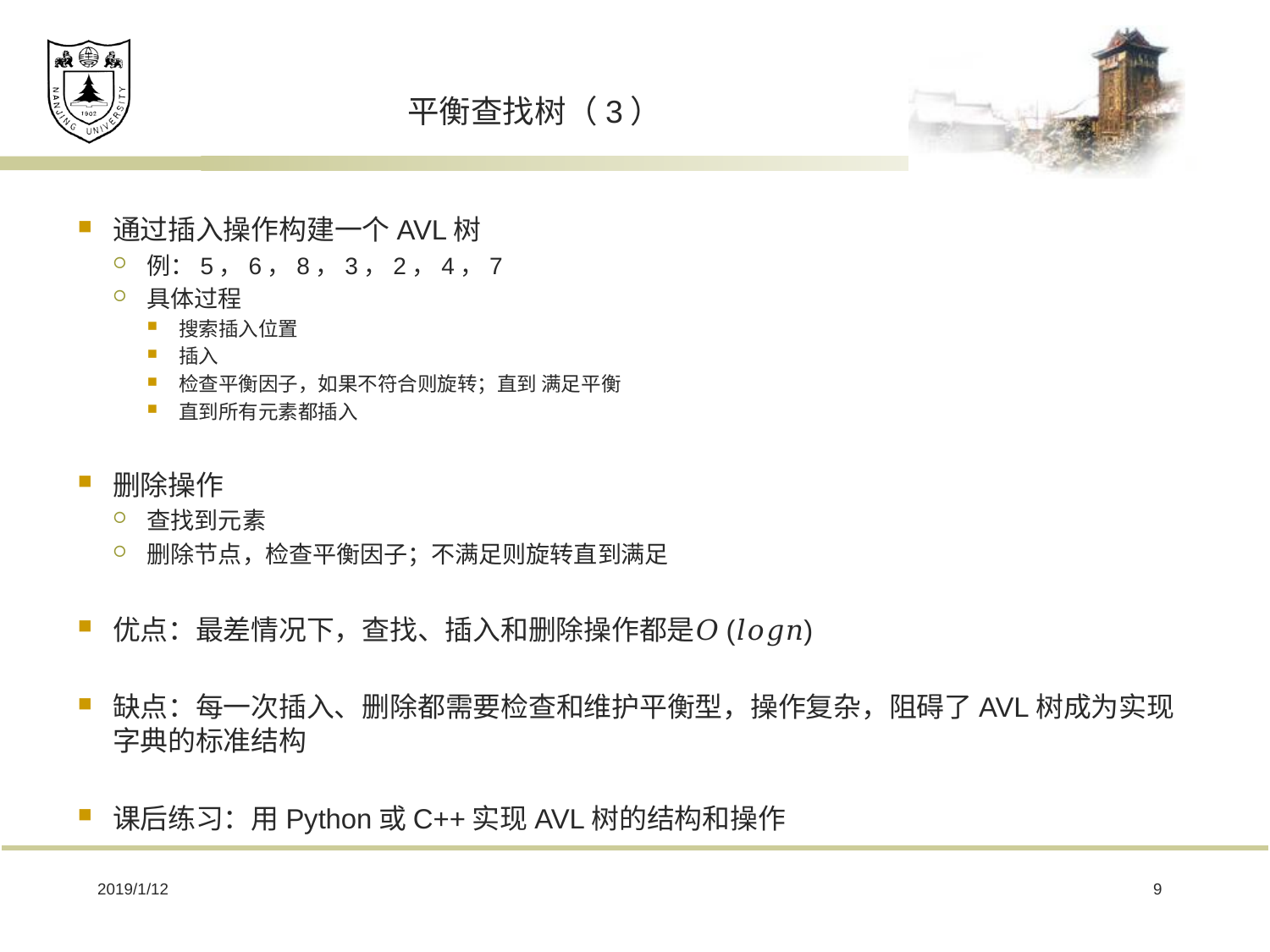

# 平衡查找树（3）
通过插入操作构建一个AVL树
例：5，6，8，3，2，4，7
具体过程
搜索插入位置
插入
检查平衡因子，如果不符合则旋转；直到 满足平衡
直到所有元素都插入

删除操作
查找到元素
删除节点，检查平衡因子；不满足则旋转直到满足

优点：最差情况下，查找、插入和删除操作都是𝑂(𝑙𝑜𝑔𝑛)

缺点：每一次插入、删除都需要检查和维护平衡型，操作复杂，阻碍了AVL树成为实现字典的标准结构

课后练习：用Python或C++实现AVL树的结构和操作
2019/1/12
9